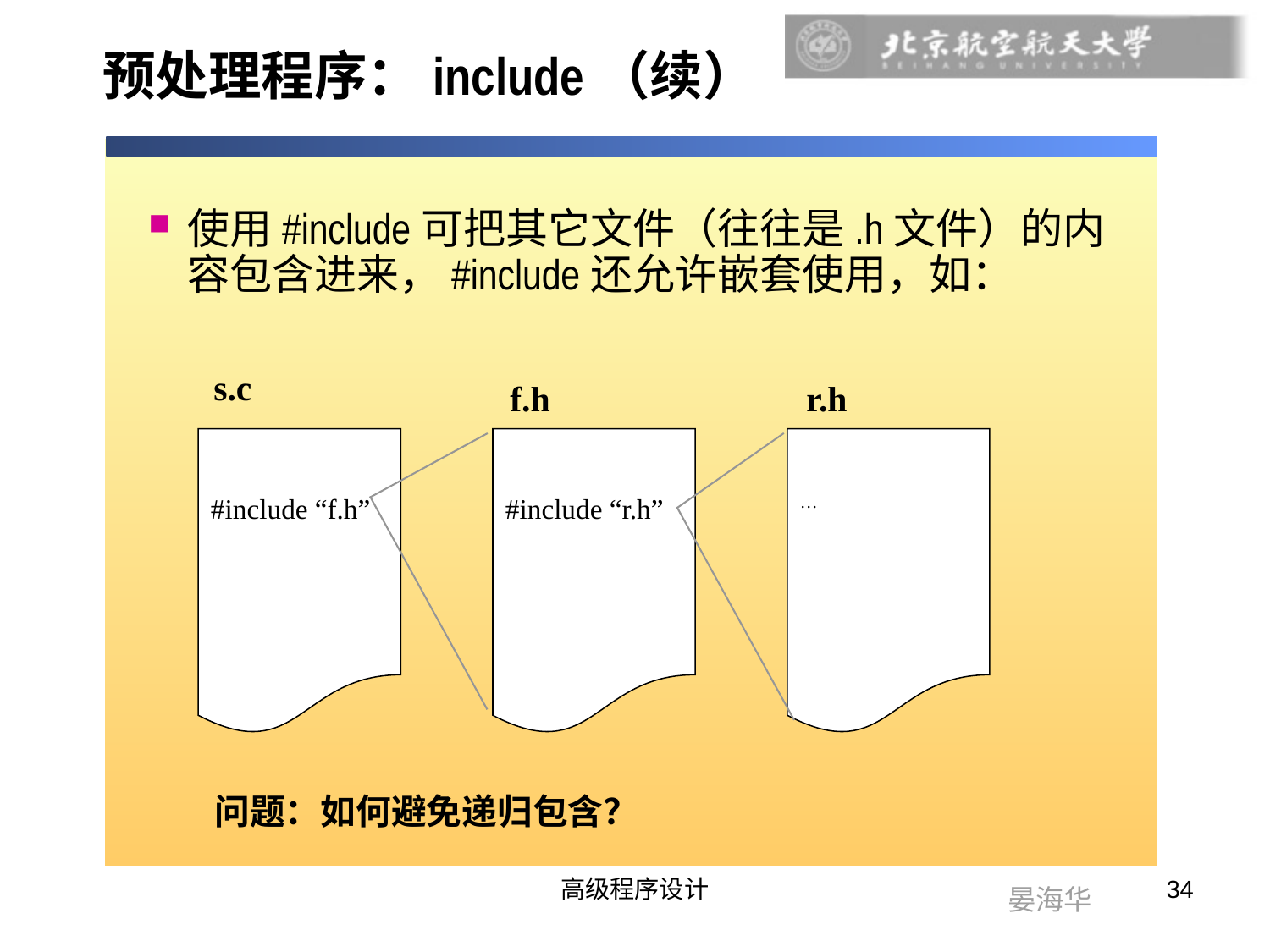

# 预处理程序：include（续）
使用#include可把其它文件（往往是.h文件）的内容包含进来，#include还允许嵌套使用，如：
s.c
f.h
r.h

#include “f.h”
#include “r.h”
…

问题：如何避免递归包含？
高级程序设计
34